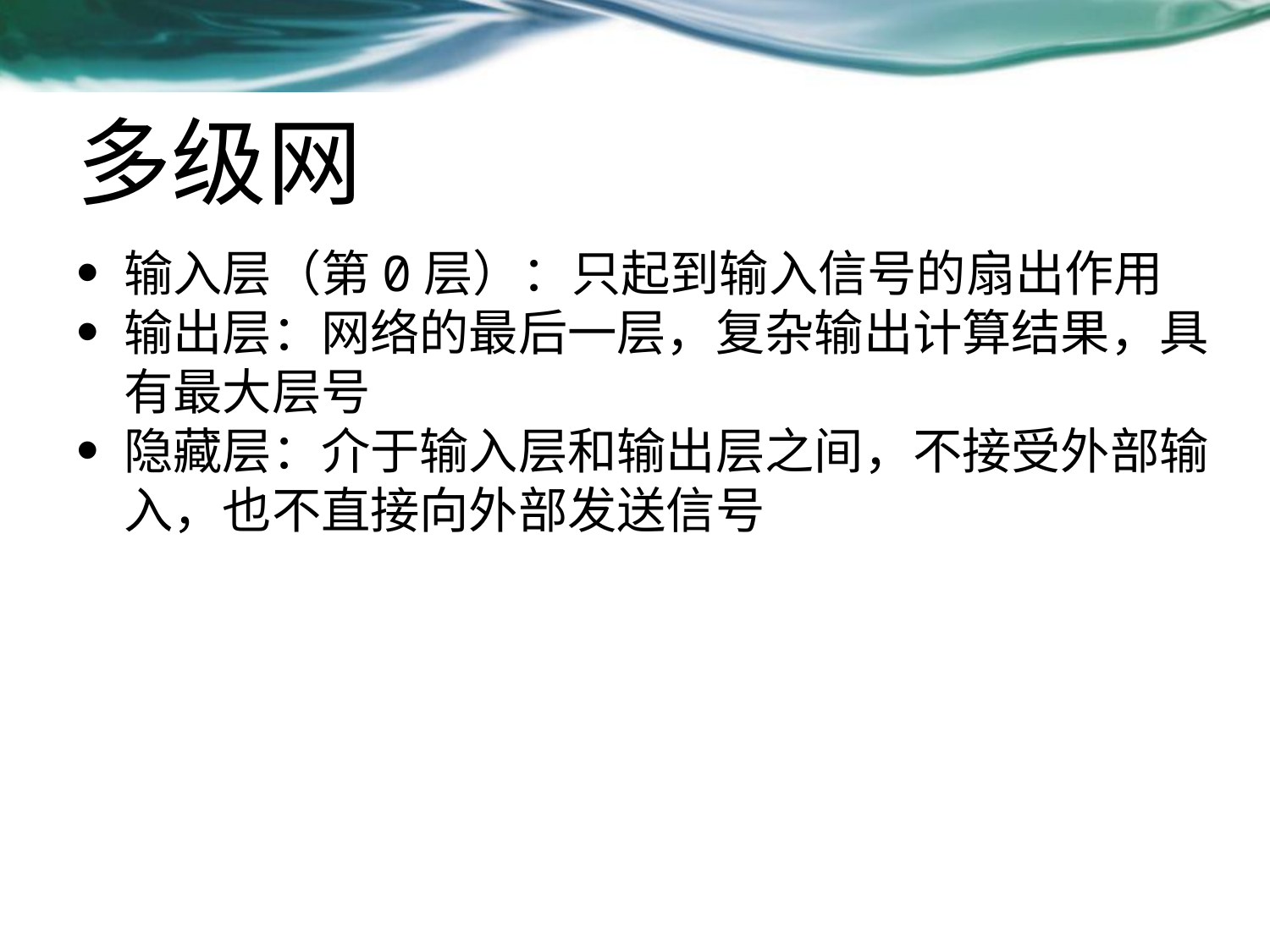

# 多级网
输入层（第0层）：只起到输入信号的扇出作用
输出层：网络的最后一层，复杂输出计算结果，具有最大层号
隐藏层：介于输入层和输出层之间，不接受外部输入，也不直接向外部发送信号